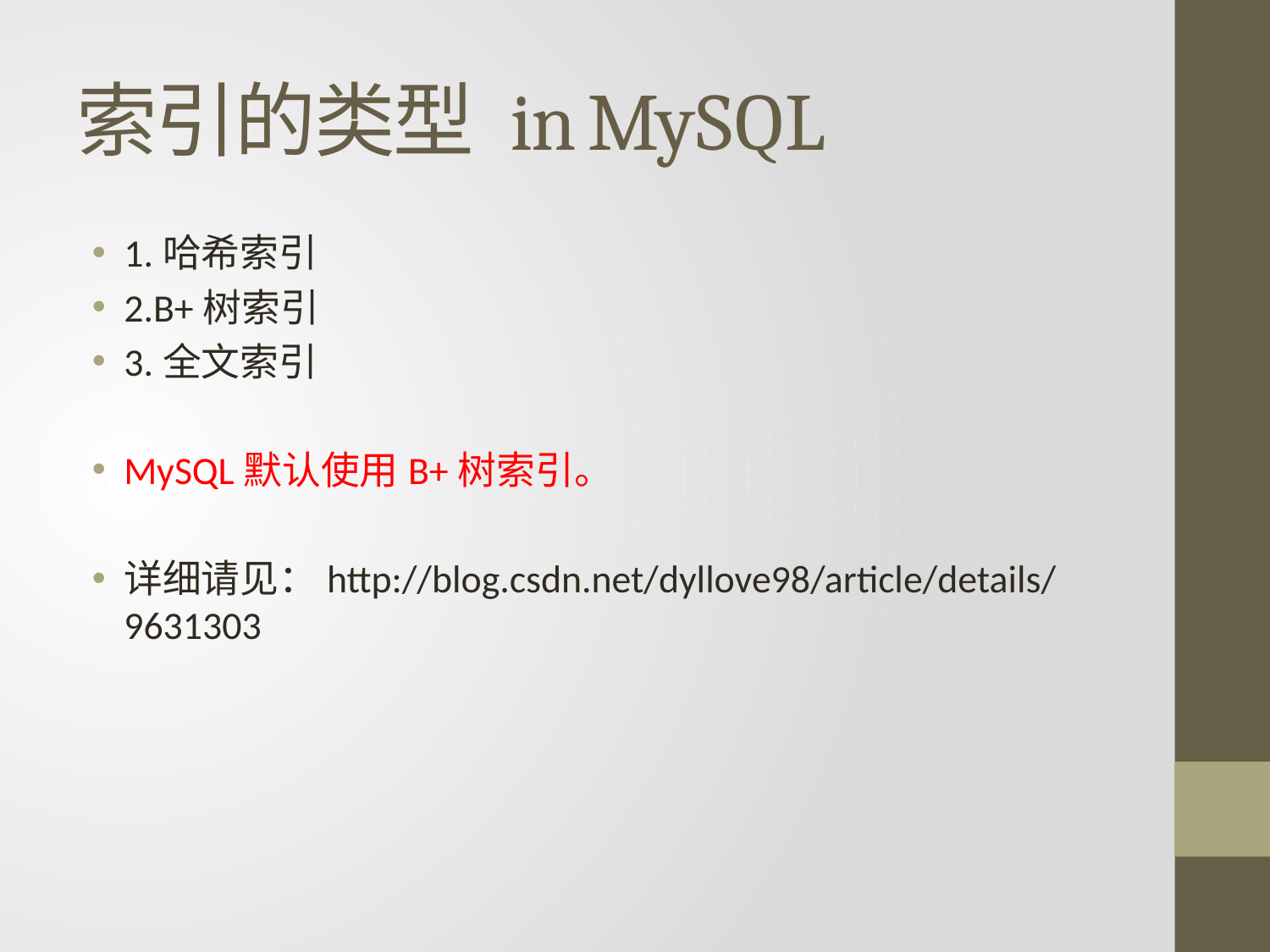

# 索引的类型 in MySQL
1.哈希索引
2.B+树索引
3.全文索引

MySQL默认使用B+树索引。

详细请见：http://blog.csdn.net/dyllove98/article/details/9631303